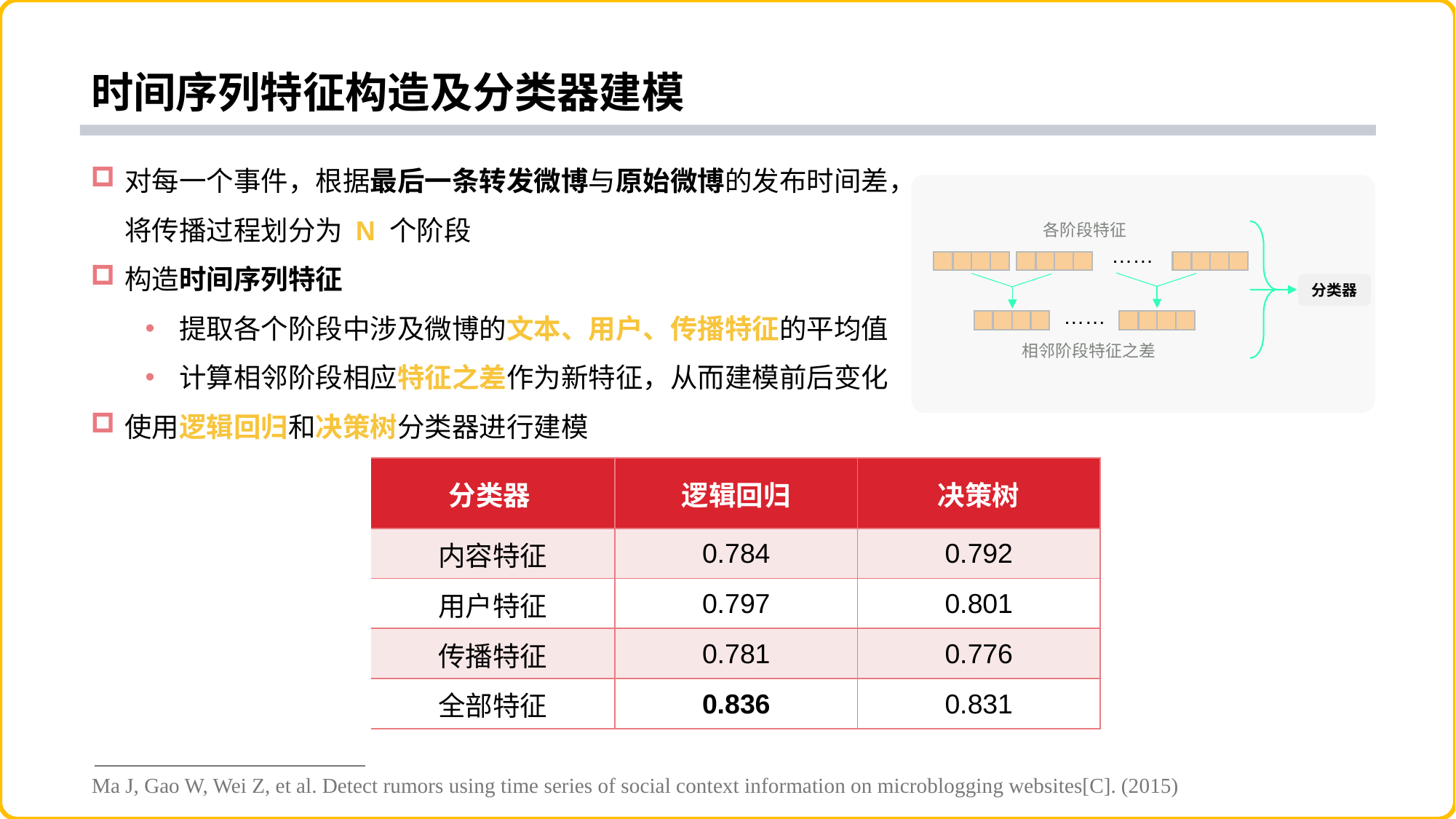

# 时间序列特征构造及分类器建模
对每一个事件，根据最后一条转发微博与原始微博的发布时间差，将传播过程划分为 N 个阶段
构造时间序列特征
提取各个阶段中涉及微博的文本、用户、传播特征的平均值
计算相邻阶段相应特征之差作为新特征，从而建模前后变化
使用逻辑回归和决策树分类器进行建模

各阶段特征

……

分类器
……

相邻阶段特征之差
| 分类器 | 逻辑回归 | 决策树 |
| --- | --- | --- |
| 内容特征 | 0.784 | 0.792 |
| 用户特征 | 0.797 | 0.801 |
| 传播特征 | 0.781 | 0.776 |
| 全部特征 | 0.836 | 0.831 |
Ma J, Gao W, Wei Z, et al. Detect rumors using time series of social context information on microblogging websites[C]. (2015)